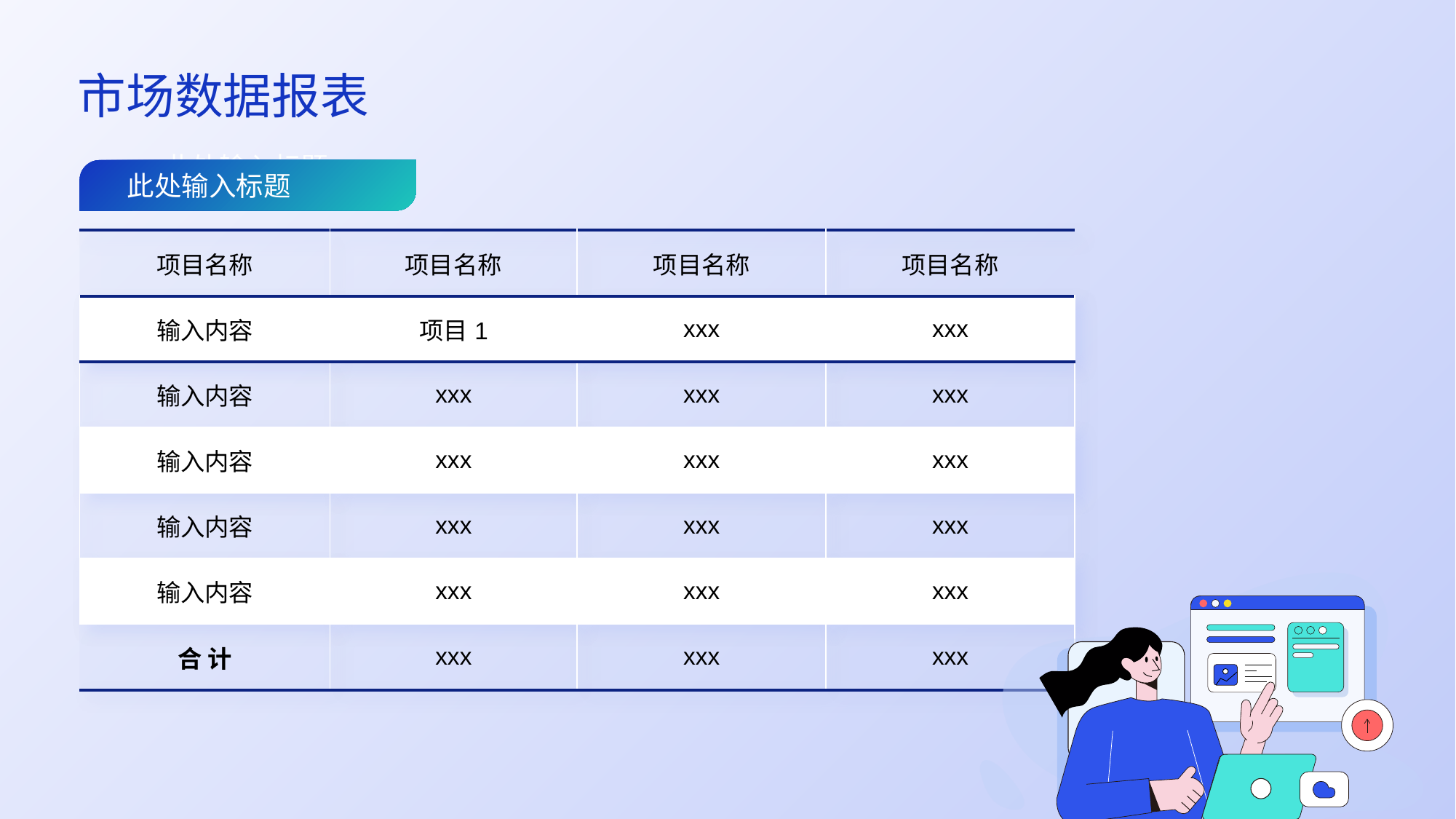

市场数据报表
此处输入标题
    此处输入标题
| 项目名称 | 项目名称 | 项目名称 | 项目名称 |
| --- | --- | --- | --- |
| 输入内容 | 项目1 | xxx | xxx |
| 输入内容 | xxx | xxx | xxx |
| 输入内容 | xxx | xxx | xxx |
| 输入内容 | xxx | xxx | xxx |
| 输入内容 | xxx | xxx | xxx |
| 合 计 | xxx | xxx | xxx |